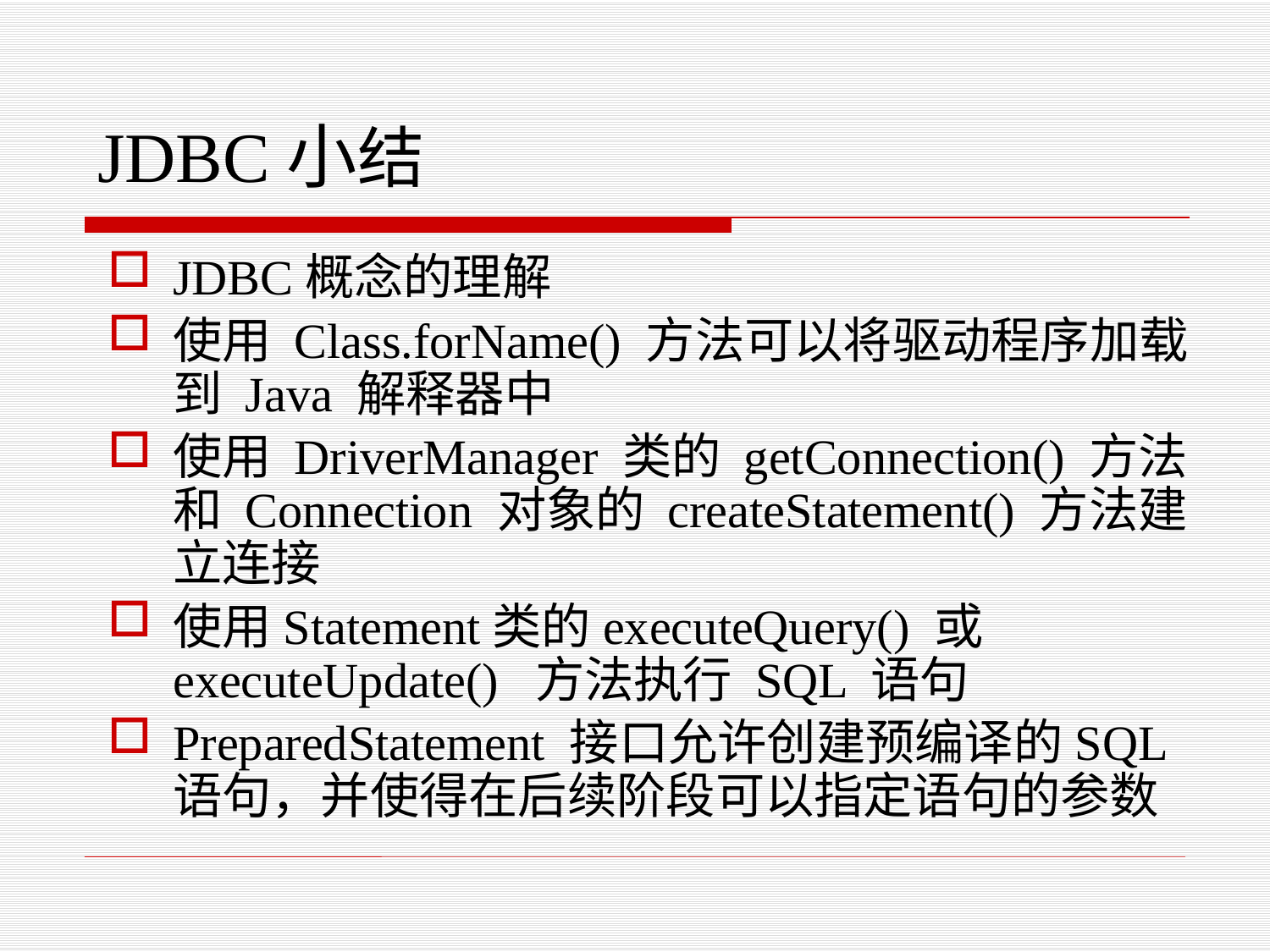

# JDBC小结
JDBC概念的理解
使用 Class.forName() 方法可以将驱动程序加载到 Java 解释器中
使用 DriverManager 类的 getConnection() 方法和 Connection 对象的 createStatement() 方法建立连接
使用Statement类的executeQuery() 或 executeUpdate()  方法执行 SQL 语句
PreparedStatement 接口允许创建预编译的SQL 语句，并使得在后续阶段可以指定语句的参数